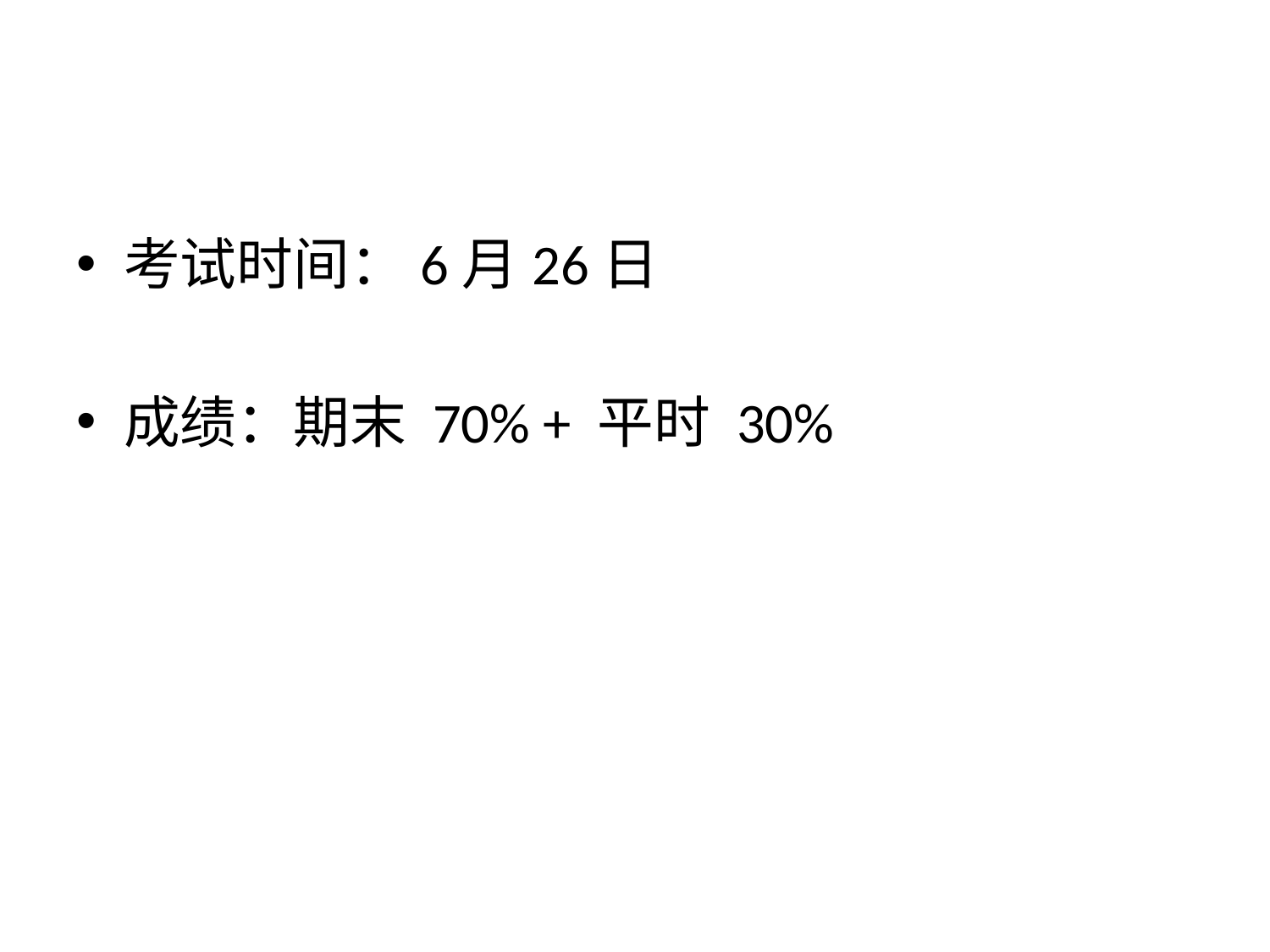

#
考试时间：6月26日

成绩：期末 70% + 平时 30%